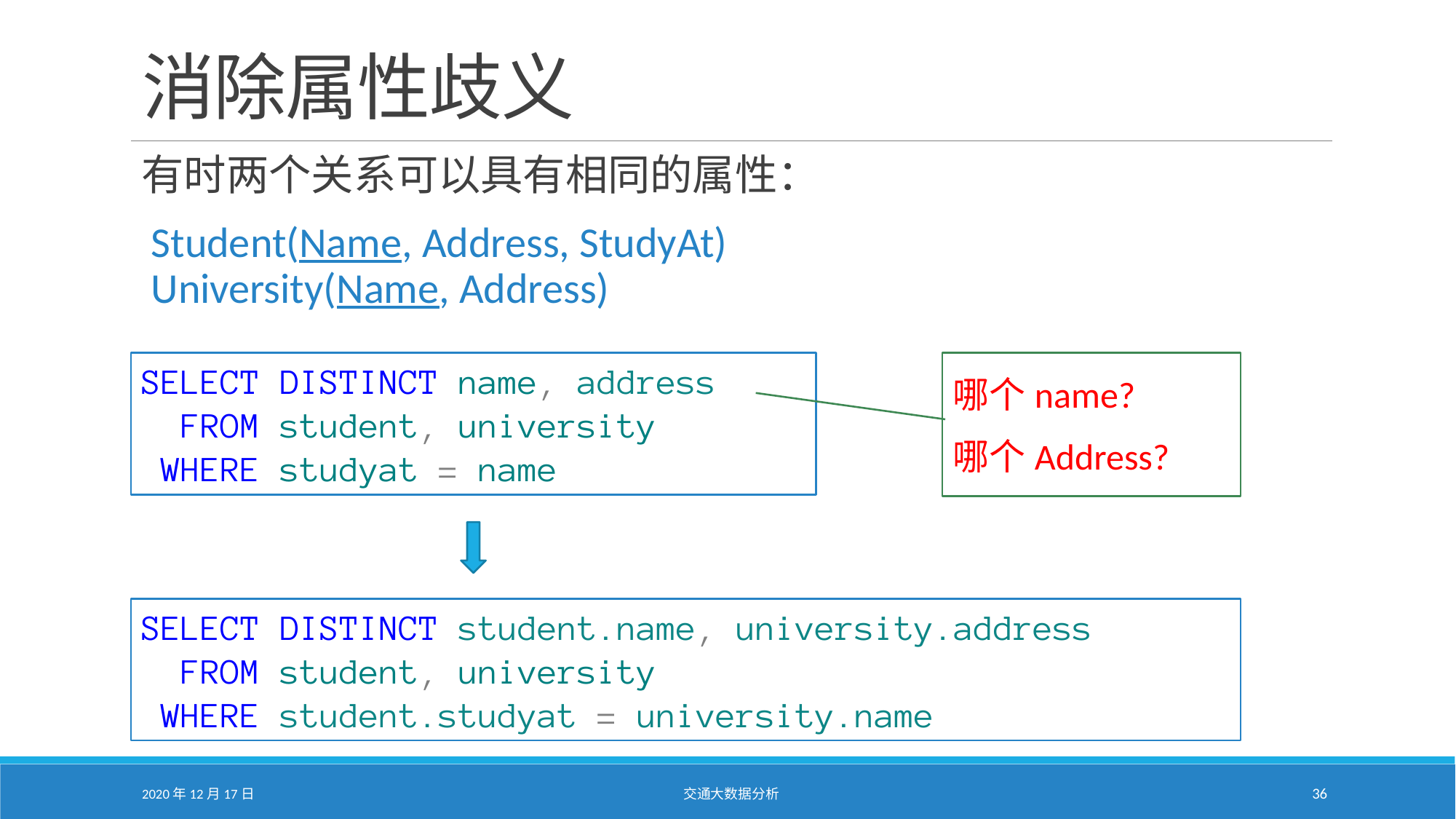

# 消除属性歧义
有时两个关系可以具有相同的属性：
 Student(Name, Address, StudyAt)
 University(Name, Address)
SELECT DISTINCT name, address
  FROM student, university
 WHERE studyat = name
哪个name?
哪个Address?

SELECT DISTINCT student.name, university.address
  FROM student, university
 WHERE student.studyat = university.name
2020年12月17日
交通大数据分析
36